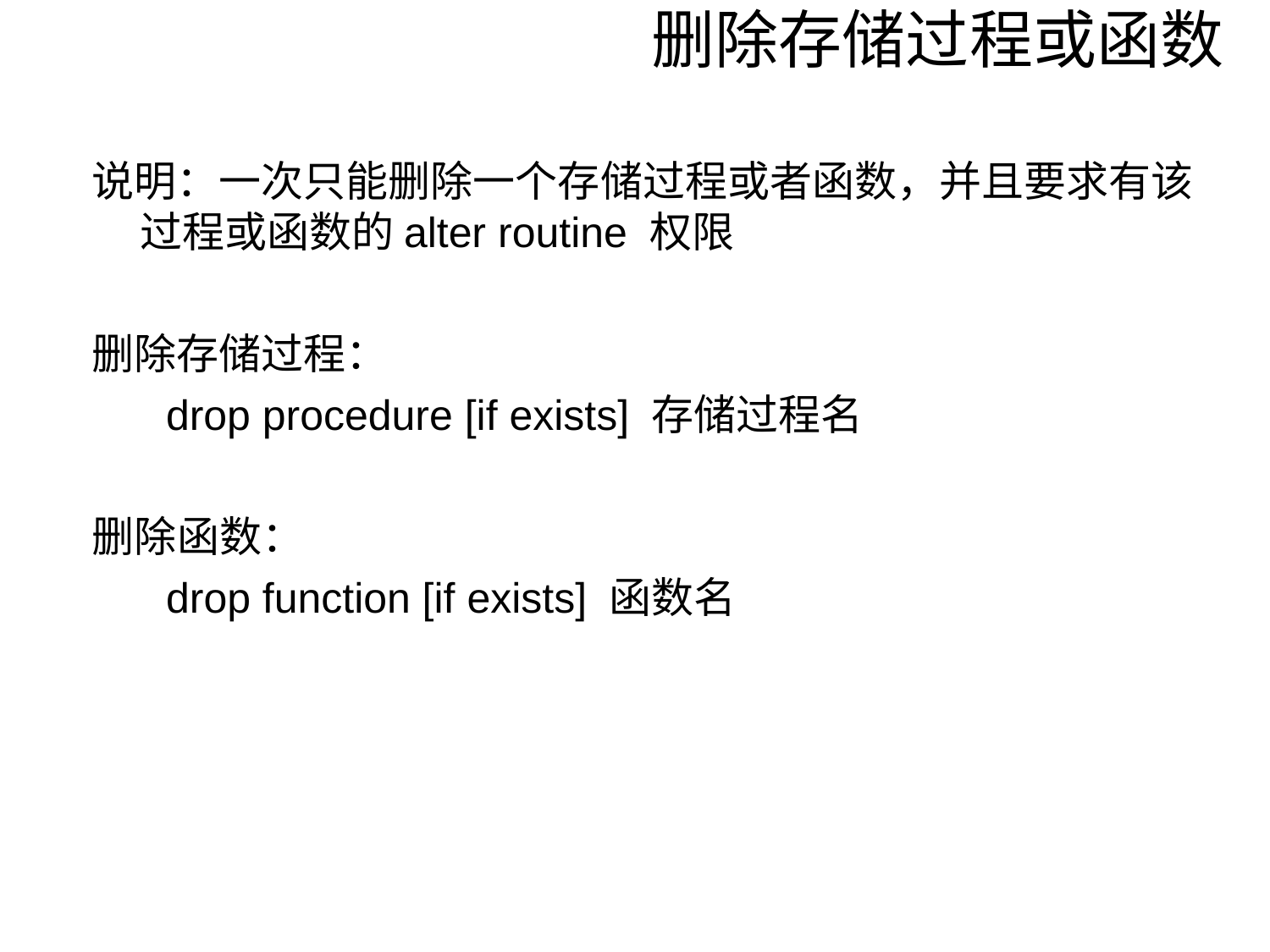

删除存储过程或函数
说明：一次只能删除一个存储过程或者函数，并且要求有该
过程或函数的alter routine 权限
删除存储过程：
drop procedure [if exists] 存储过程名
删除函数：
drop function [if exists] 函数名